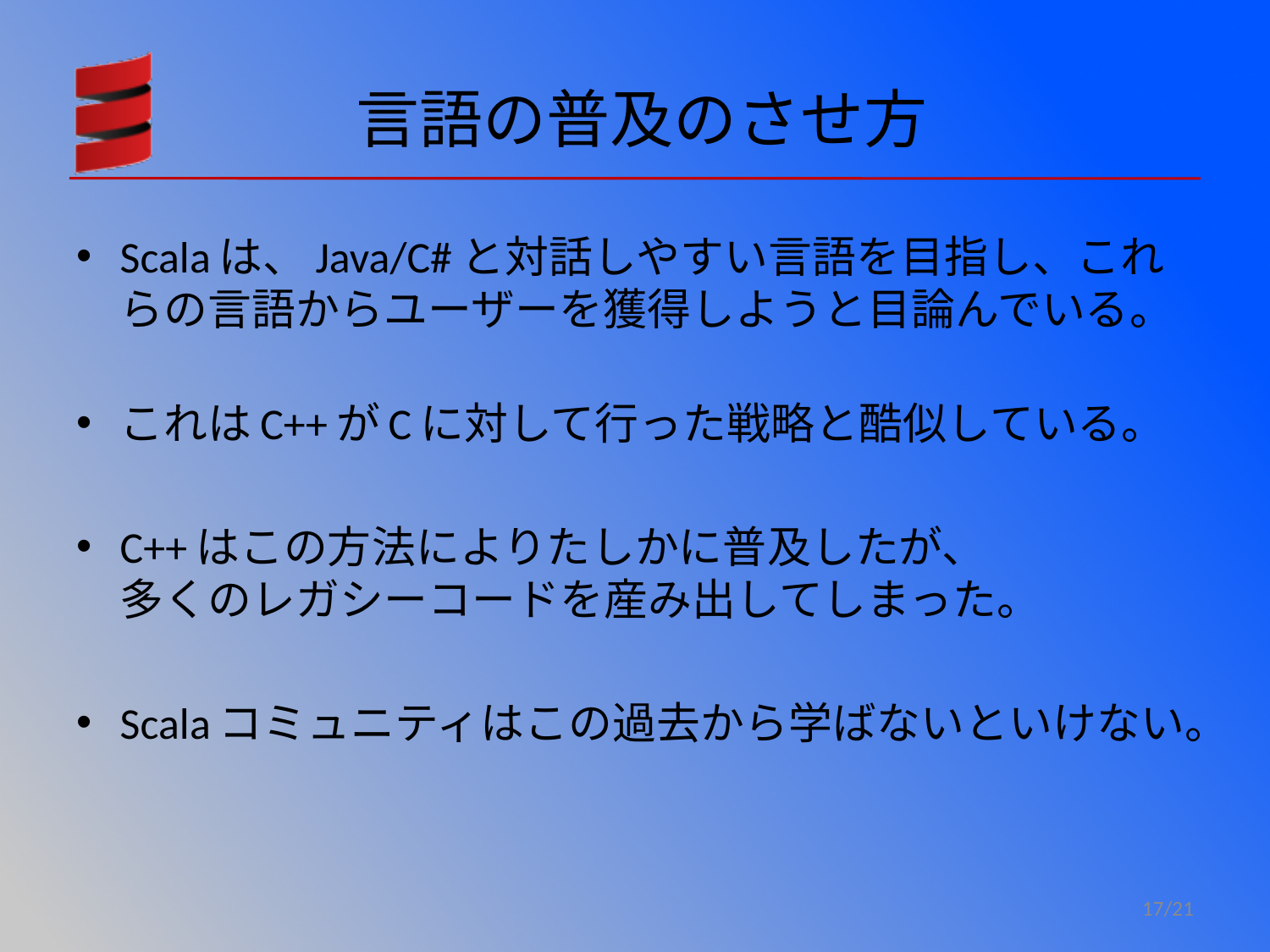

# 言語の普及のさせ方
Scalaは、Java/C#と対話しやすい言語を目指し、これらの言語からユーザーを獲得しようと目論んでいる。
これはC++がCに対して行った戦略と酷似している。

C++はこの方法によりたしかに普及したが、
多くのレガシーコードを産み出してしまった。

Scalaコミュニティはこの過去から学ばないといけない。
17/21